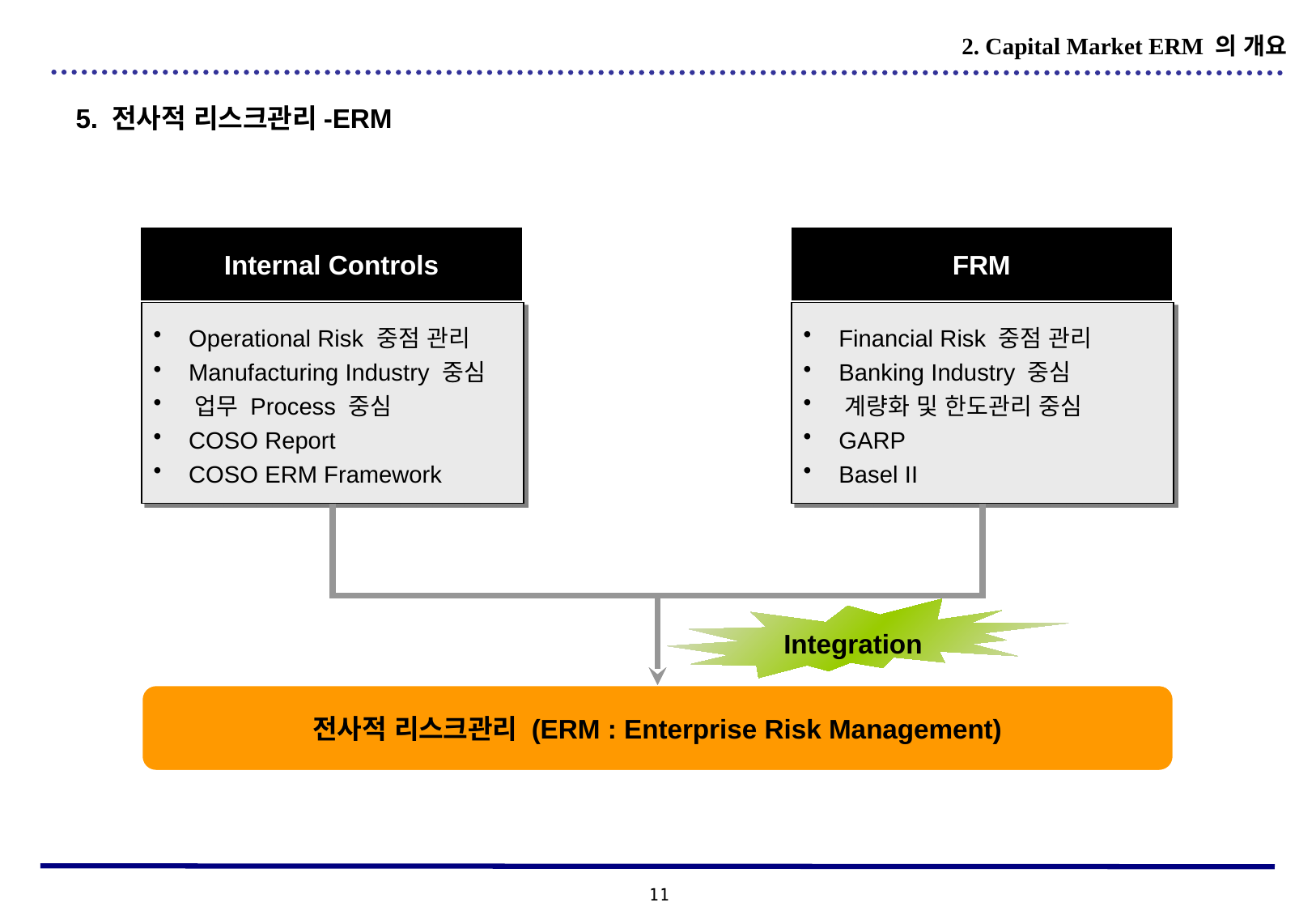

2. Capital Market ERM 의 개요
5. 전사적 리스크관리-ERM
Internal Controls
FRM
 Operational Risk 중점 관리
 Manufacturing Industry 중심
 업무 Process 중심
 COSO Report
 COSO ERM Framework
 Financial Risk 중점 관리
 Banking Industry 중심
 계량화 및 한도관리 중심
 GARP
 Basel II
Integration
전사적 리스크관리 (ERM : Enterprise Risk Management)